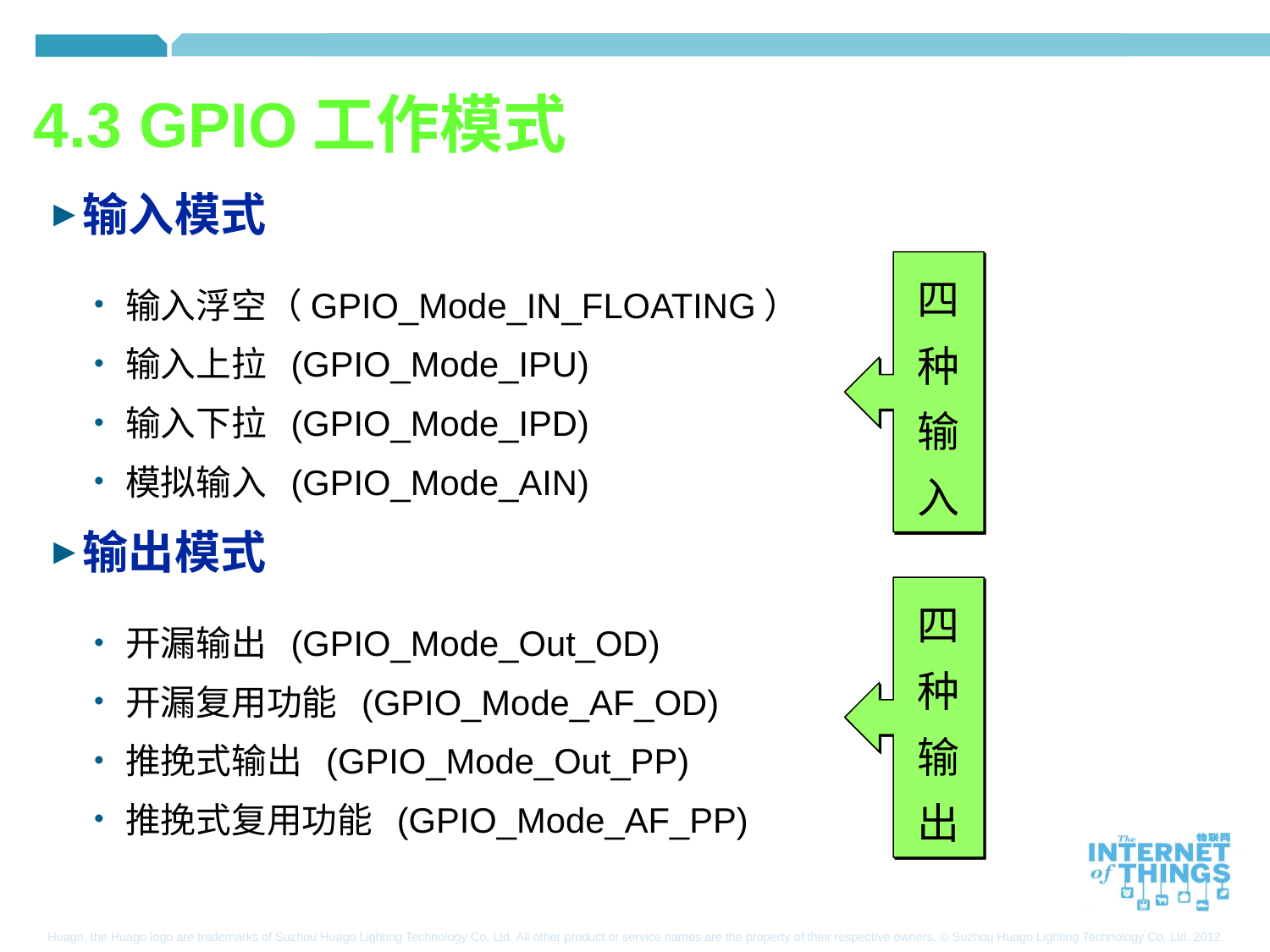

4.3 GPIO工作模式
输入模式
输入浮空（GPIO_Mode_IN_FLOATING）
输入上拉  (GPIO_Mode_IPU)
输入下拉  (GPIO_Mode_IPD)
模拟输入  (GPIO_Mode_AIN)
输出模式
开漏输出  (GPIO_Mode_Out_OD)
开漏复用功能  (GPIO_Mode_AF_OD)
推挽式输出  (GPIO_Mode_Out_PP)
推挽式复用功能  (GPIO_Mode_AF_PP)

四
种
输
入
四
种
输
出